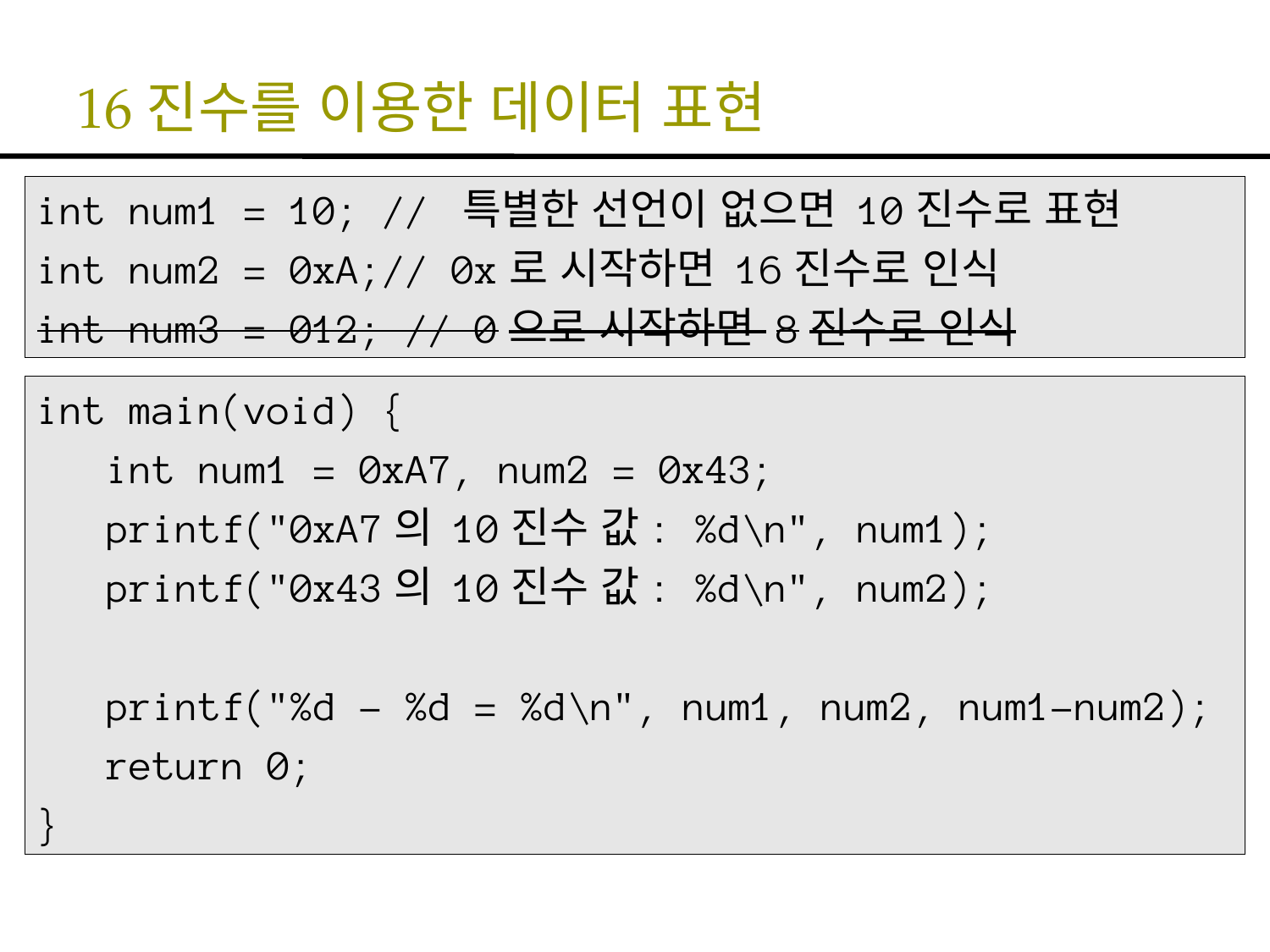

# 16진수를 이용한 데이터 표현
int num1 = 10; // 특별한 선언이 없으면 10진수로 표현
int num2 = 0xA;// 0x로 시작하면 16진수로 인식
int num3 = 012; // 0으로 시작하면 8진수로 인식

int main(void) {
   int num1 = 0xA7, num2 = 0x43;
   printf("0xA7의 10진수 값: %d\n", num1);
   printf("0x43의 10진수 값: %d\n", num2);

   printf("%d - %d = %d\n", num1, num2, num1-num2);
   return 0;
}